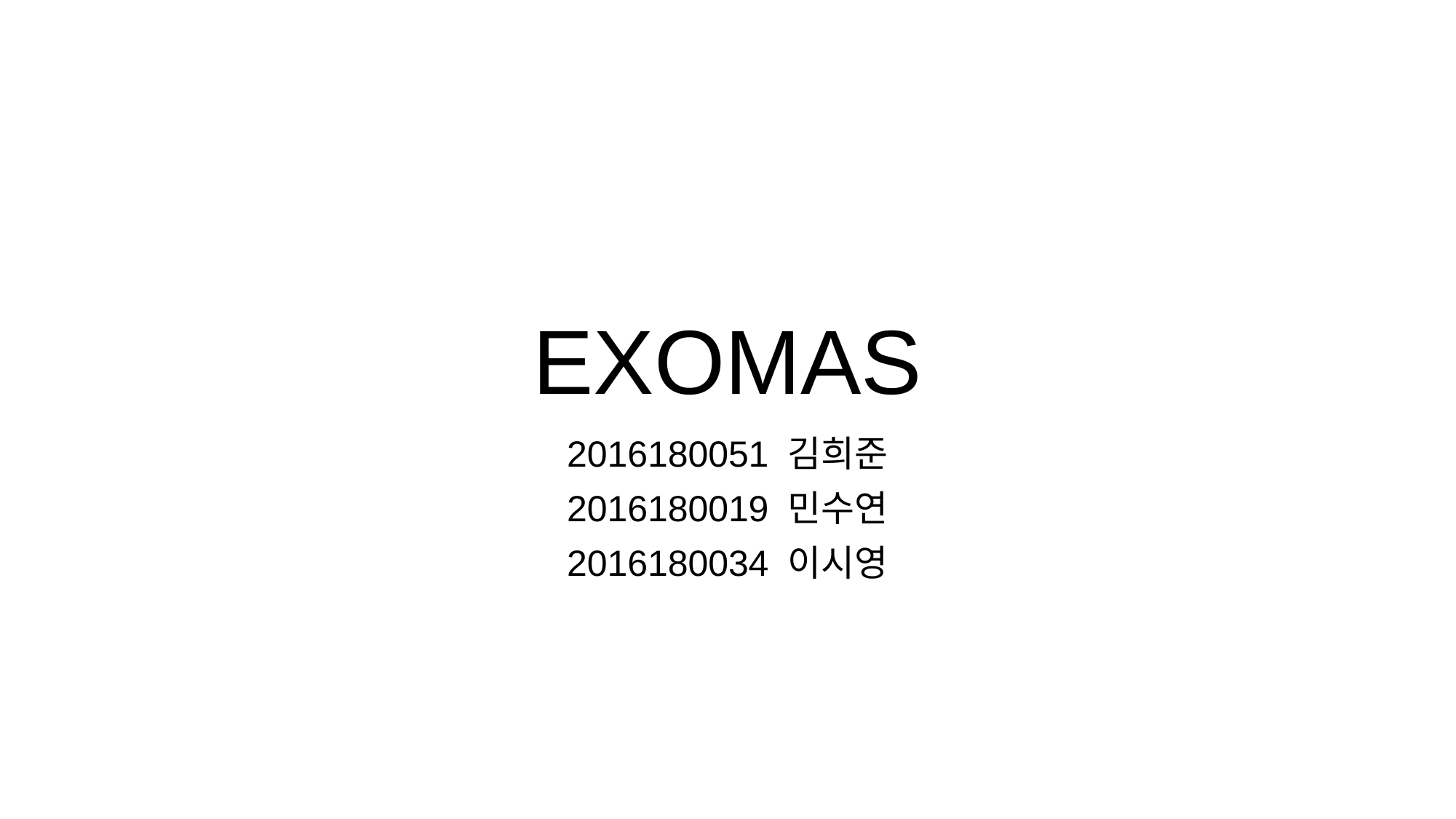

# EXOMAS
2016180051 김희준
2016180019 민수연
2016180034 이시영